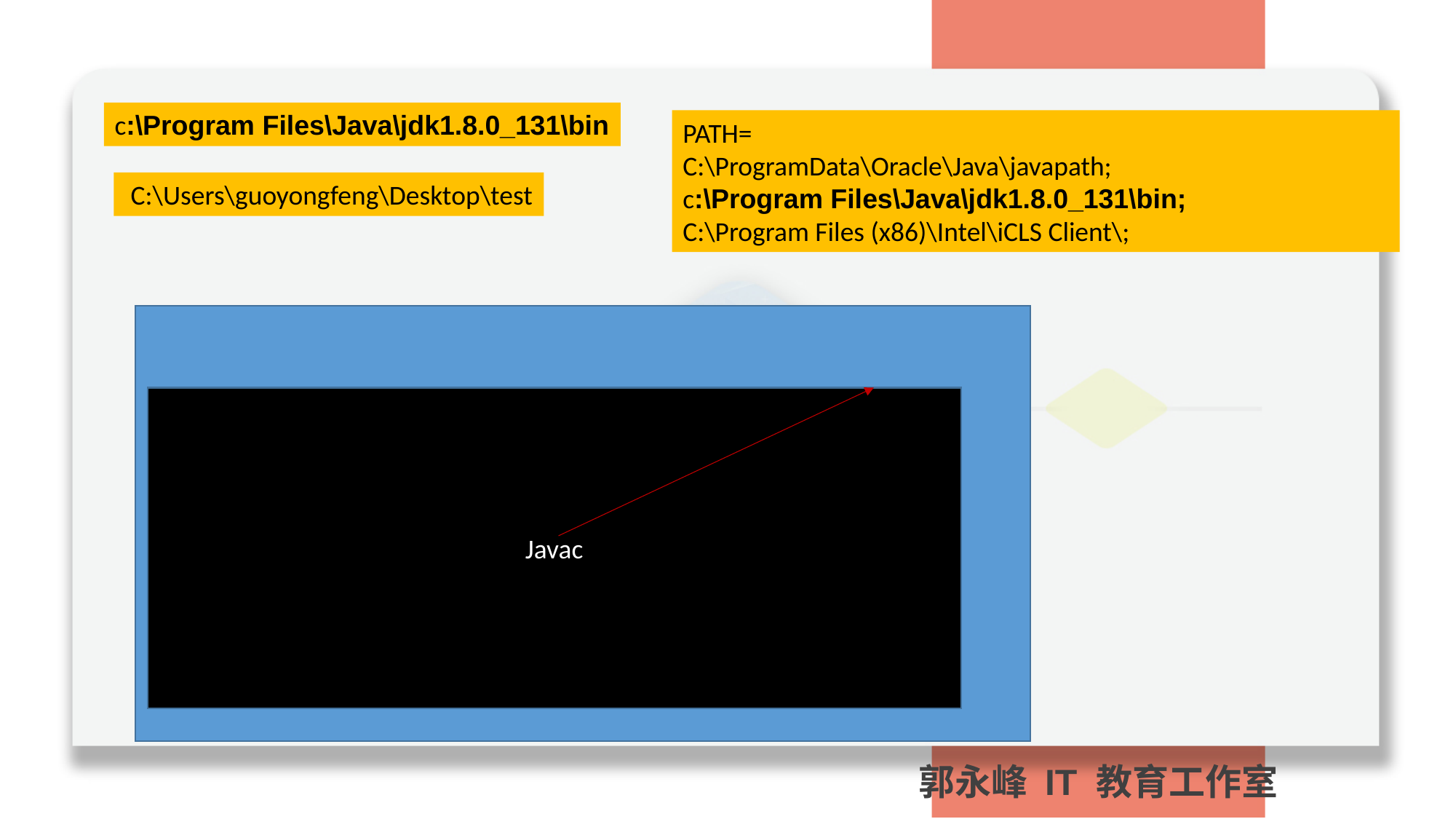

c:\Program Files\Java\jdk1.8.0_131\bin
PATH=
C:\ProgramData\Oracle\Java\javapath;
c:\Program Files\Java\jdk1.8.0_131\bin;
C:\Program Files (x86)\Intel\iCLS Client\;
 C:\Users\guoyongfeng\Desktop\test
电脑
Javac